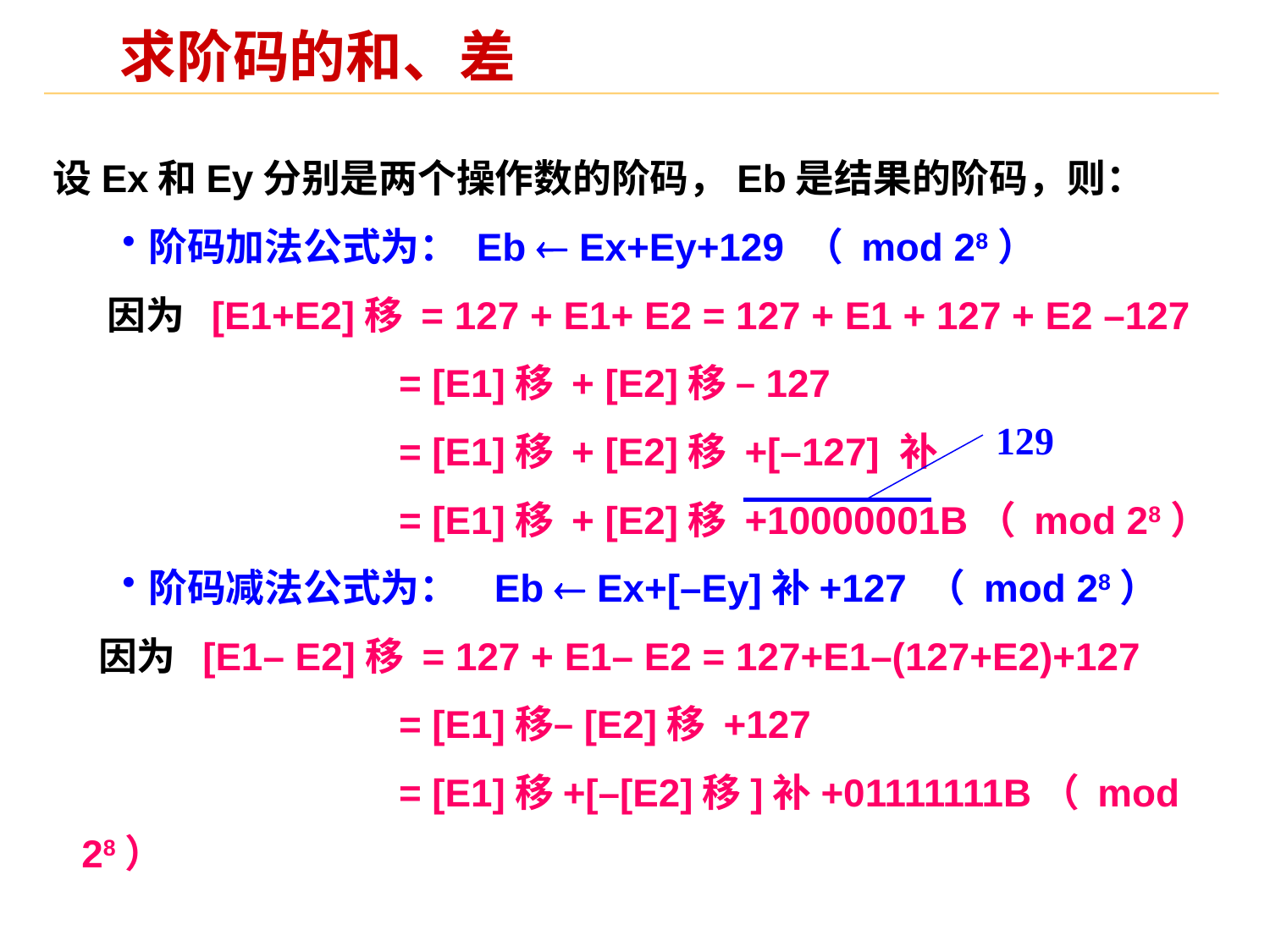

# 求阶码的和、差
设Ex和Ey分别是两个操作数的阶码，Eb是结果的阶码，则：
阶码加法公式为： Eb ← Ex+Ey+129 （ mod 28）
     因为  [E1+E2]移 = 127 + E1+ E2 = 127 + E1 + 127 + E2 –127
                                = [E1]移 + [E2]移 –127
                                = [E1]移 + [E2]移 +[–127] 补
                                = [E1]移 + [E2]移 +10000001B（ mod 28）
阶码减法公式为：   Eb ← Ex+[–Ey]补+127 （ mod 28）
    因为  [E1– E2]移 = 127 + E1– E2 = 127+E1–(127+E2)+127
                                = [E1]移–[E2]移 +127
                                = [E1]移+[–[E2]移]补+01111111B（ mod 28）

129
63